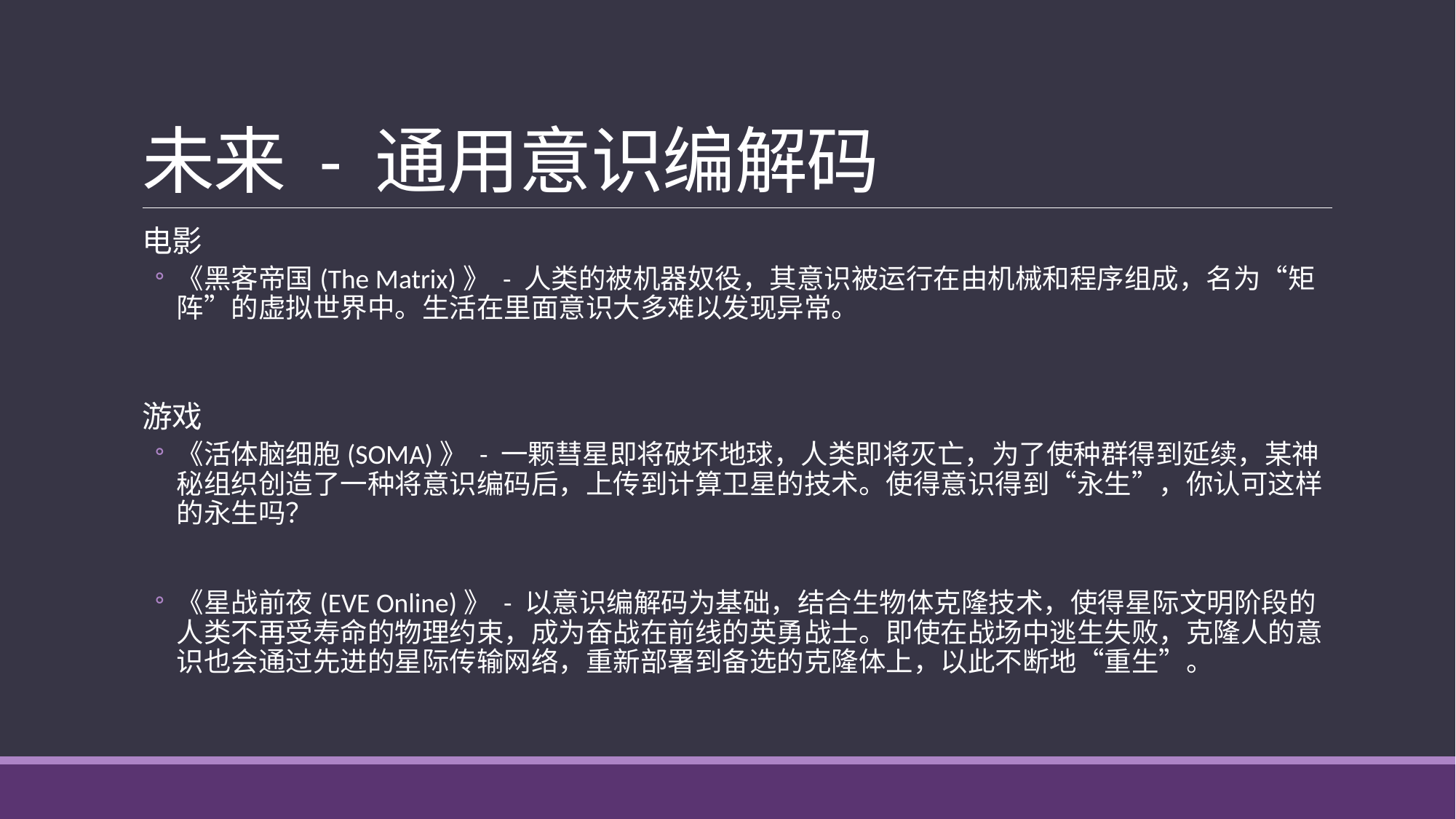

# 未来 - 通用意识编解码
电影
《黑客帝国(The Matrix)》 - 人类的被机器奴役，其意识被运行在由机械和程序组成，名为“矩阵”的虚拟世界中。生活在里面意识大多难以发现异常。

游戏
《活体脑细胞(SOMA)》 - 一颗彗星即将破坏地球，人类即将灭亡，为了使种群得到延续，某神秘组织创造了一种将意识编码后，上传到计算卫星的技术。使得意识得到“永生”，你认可这样的永生吗？

《星战前夜(EVE Online)》 - 以意识编解码为基础，结合生物体克隆技术，使得星际文明阶段的人类不再受寿命的物理约束，成为奋战在前线的英勇战士。即使在战场中逃生失败，克隆人的意识也会通过先进的星际传输网络，重新部署到备选的克隆体上，以此不断地“重生”。